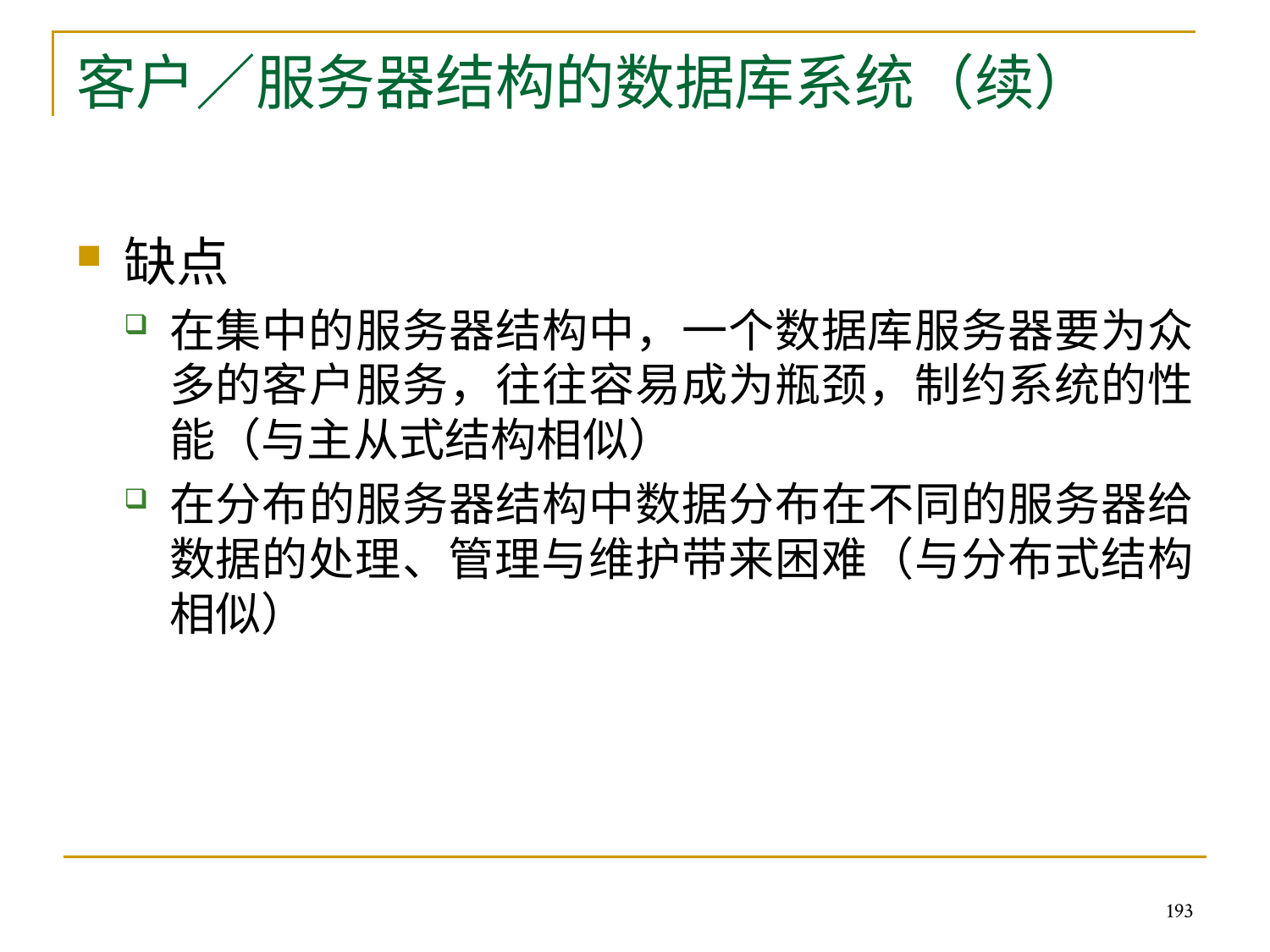

# 客户／服务器结构的数据库系统（续）
缺点
在集中的服务器结构中，一个数据库服务器要为众多的客户服务，往往容易成为瓶颈，制约系统的性能（与主从式结构相似）
在分布的服务器结构中数据分布在不同的服务器给数据的处理、管理与维护带来困难（与分布式结构相似）

193